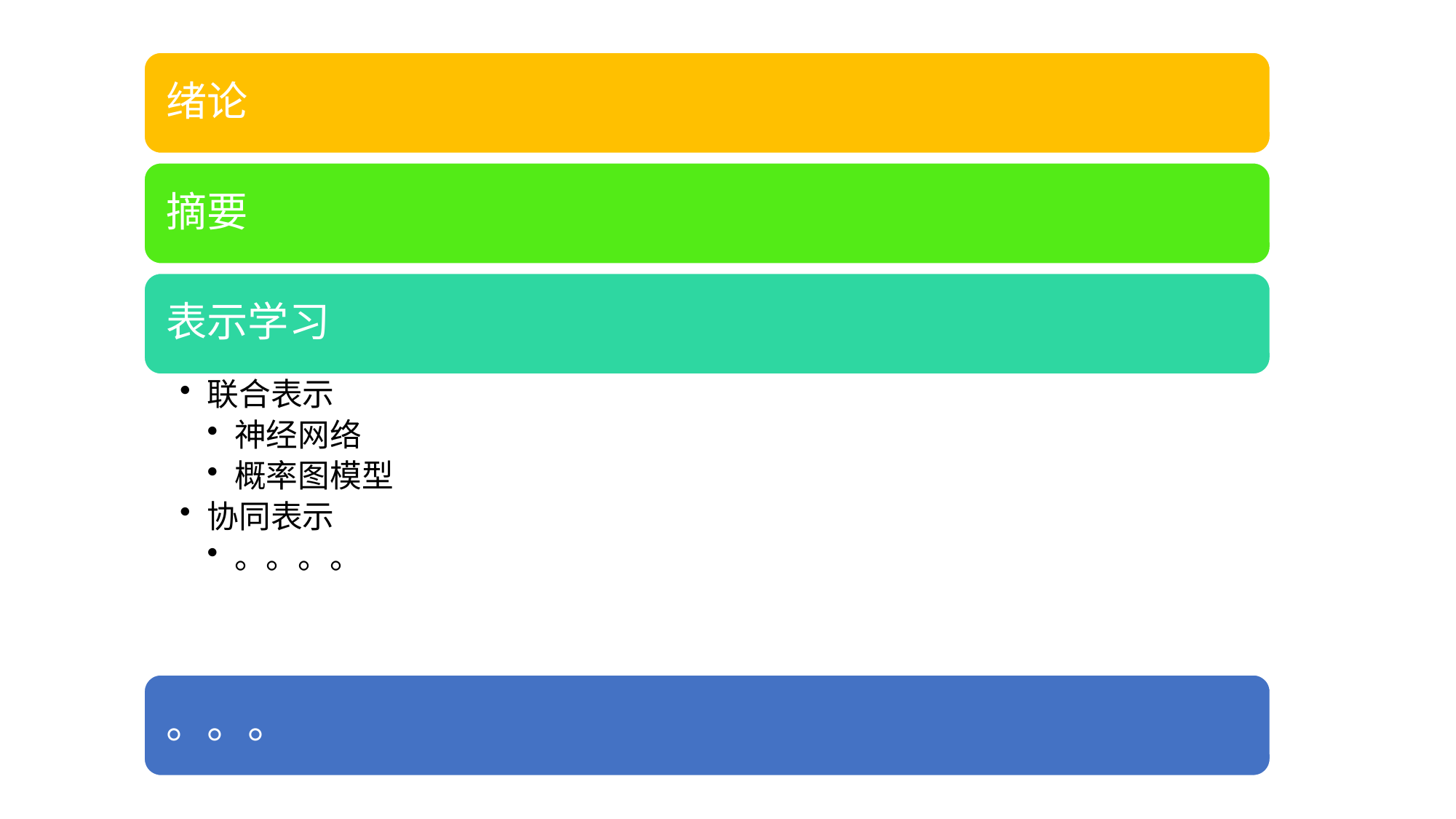

绪论
摘要
表示学习
联合表示
神经网络
概率图模型
协同表示
。。。。
。。。